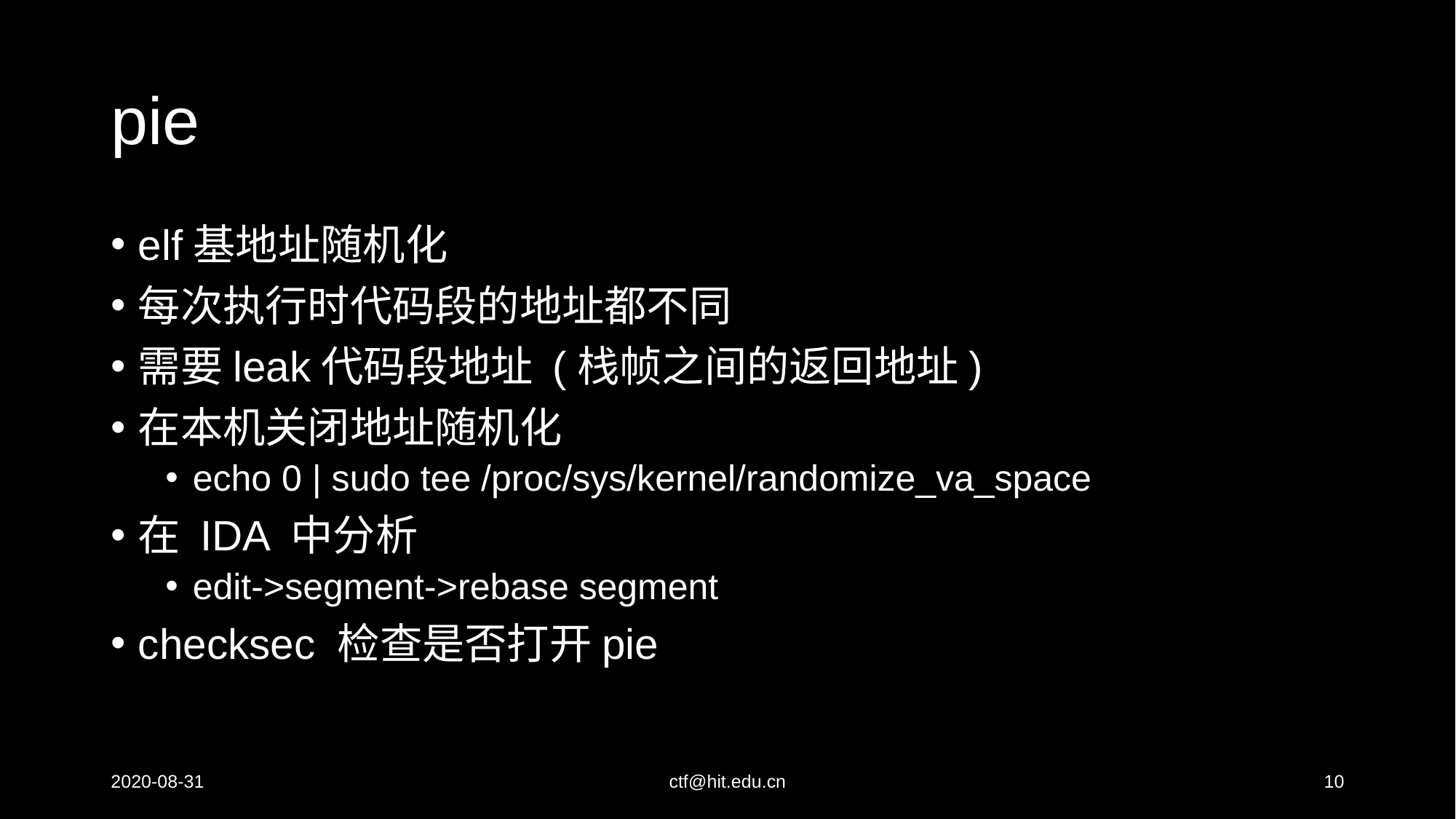

# pie
elf基地址随机化
每次执行时代码段的地址都不同
需要leak代码段地址 (栈帧之间的返回地址)
在本机关闭地址随机化
echo 0 | sudo tee /proc/sys/kernel/randomize_va_space
在 IDA 中分析
edit->segment->rebase segment
checksec 检查是否打开pie
2020-08-31
ctf@hit.edu.cn
10